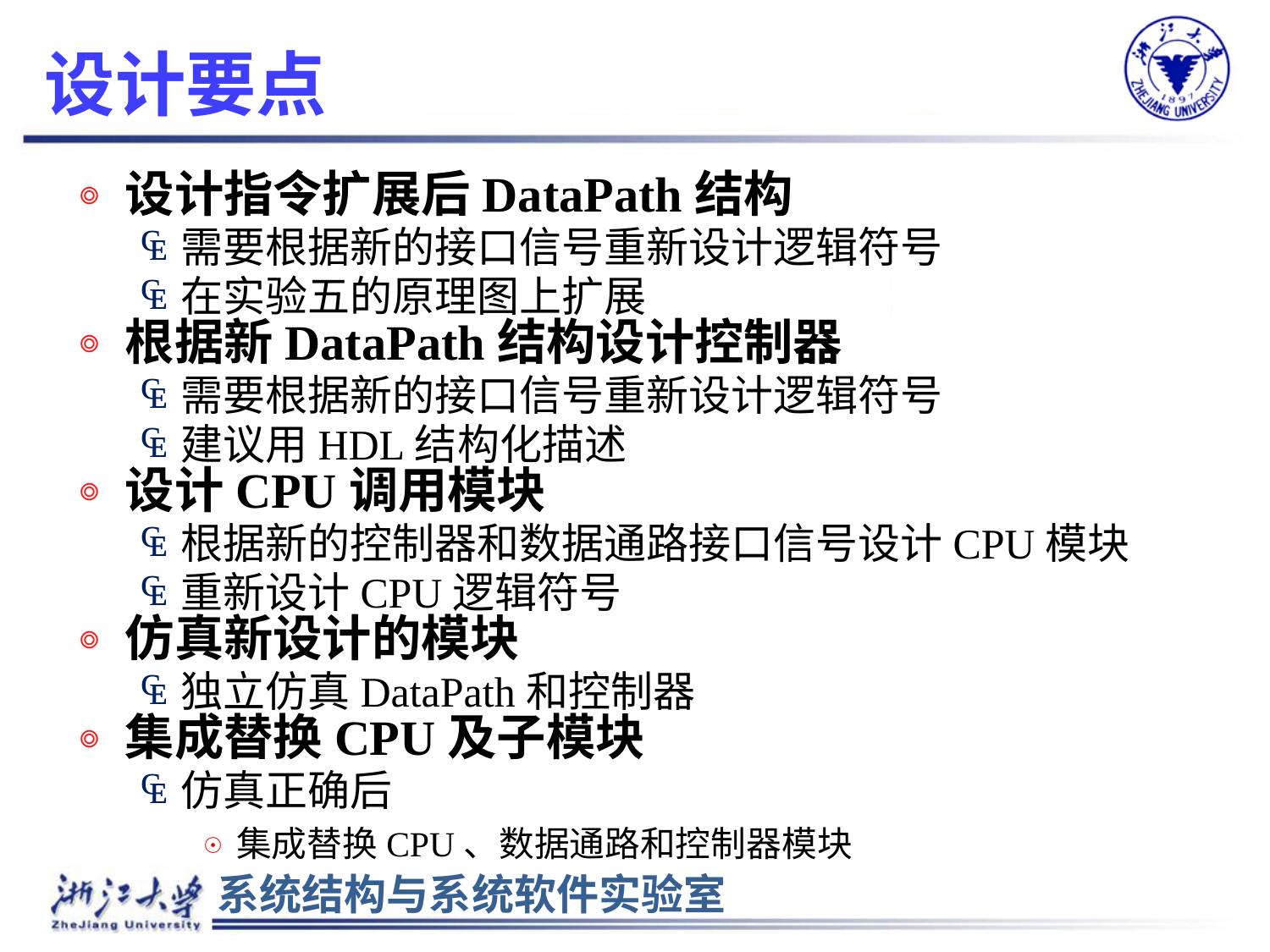

# 设计要点
设计指令扩展后DataPath结构
需要根据新的接口信号重新设计逻辑符号
在实验五的原理图上扩展
根据新DataPath结构设计控制器
需要根据新的接口信号重新设计逻辑符号
建议用HDL结构化描述
设计CPU调用模块
根据新的控制器和数据通路接口信号设计CPU模块
重新设计CPU逻辑符号
仿真新设计的模块
独立仿真DataPath和控制器
集成替换CPU及子模块
仿真正确后
集成替换CPU、数据通路和控制器模块